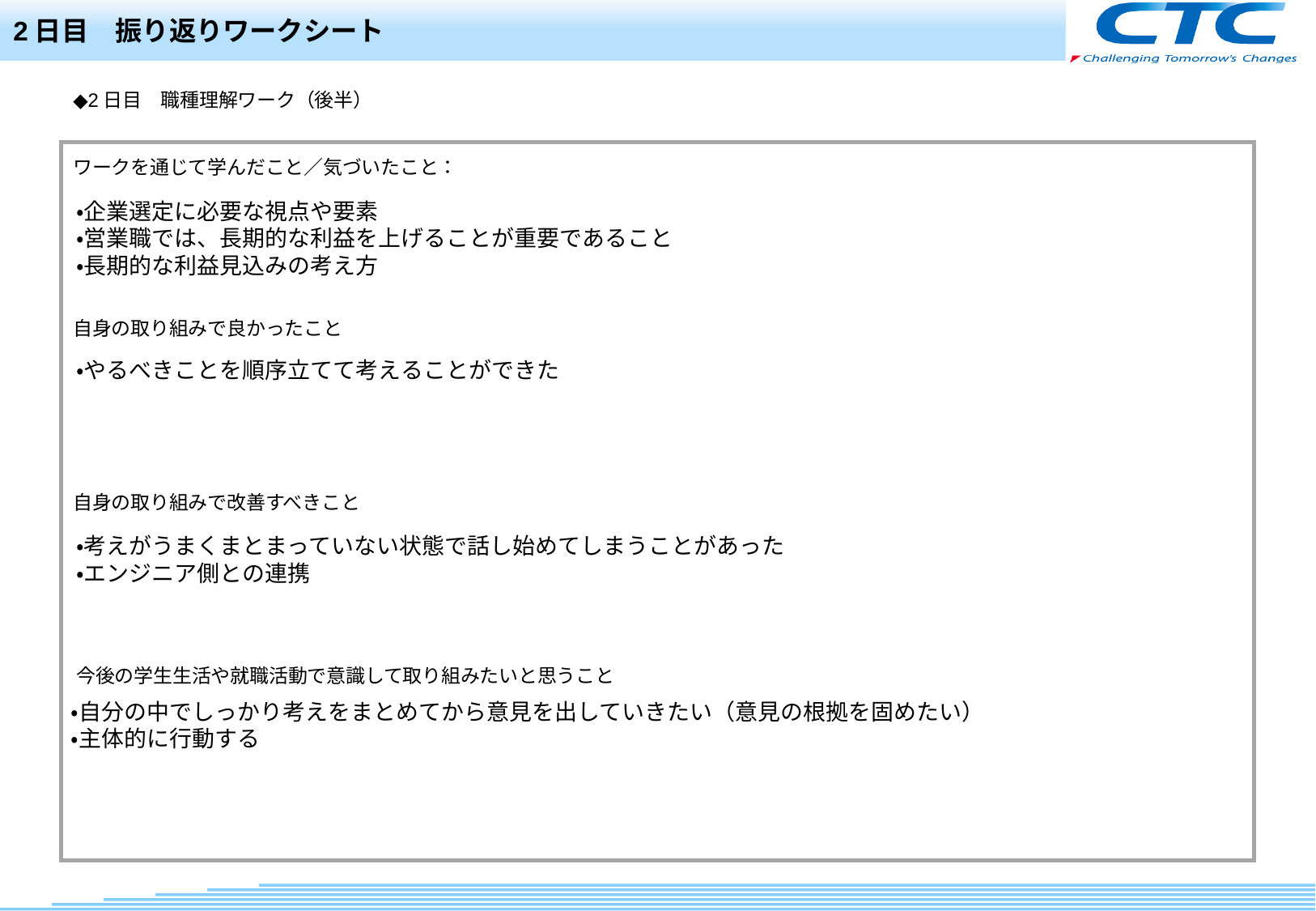

2日目　振り返りワークシート
◆2日目　職種理解ワーク（後半）

ワークを通じて学んだこと／気づいたこと：
・企業選定に必要な視点や要素
・営業職では、長期的な利益を上げることが重要であること
・長期的な利益見込みの考え方
自身の取り組みで良かったこと
・やるべきことを順序立てて考えることができた
自身の取り組みで改善すべきこと
・考えがうまくまとまっていない状態で話し始めてしまうことがあった
・エンジニア側との連携
今後の学生生活や就職活動で意識して取り組みたいと思うこと
・自分の中でしっかり考えをまとめてから意見を出していきたい（意見の根拠を固めたい）
・主体的に行動する